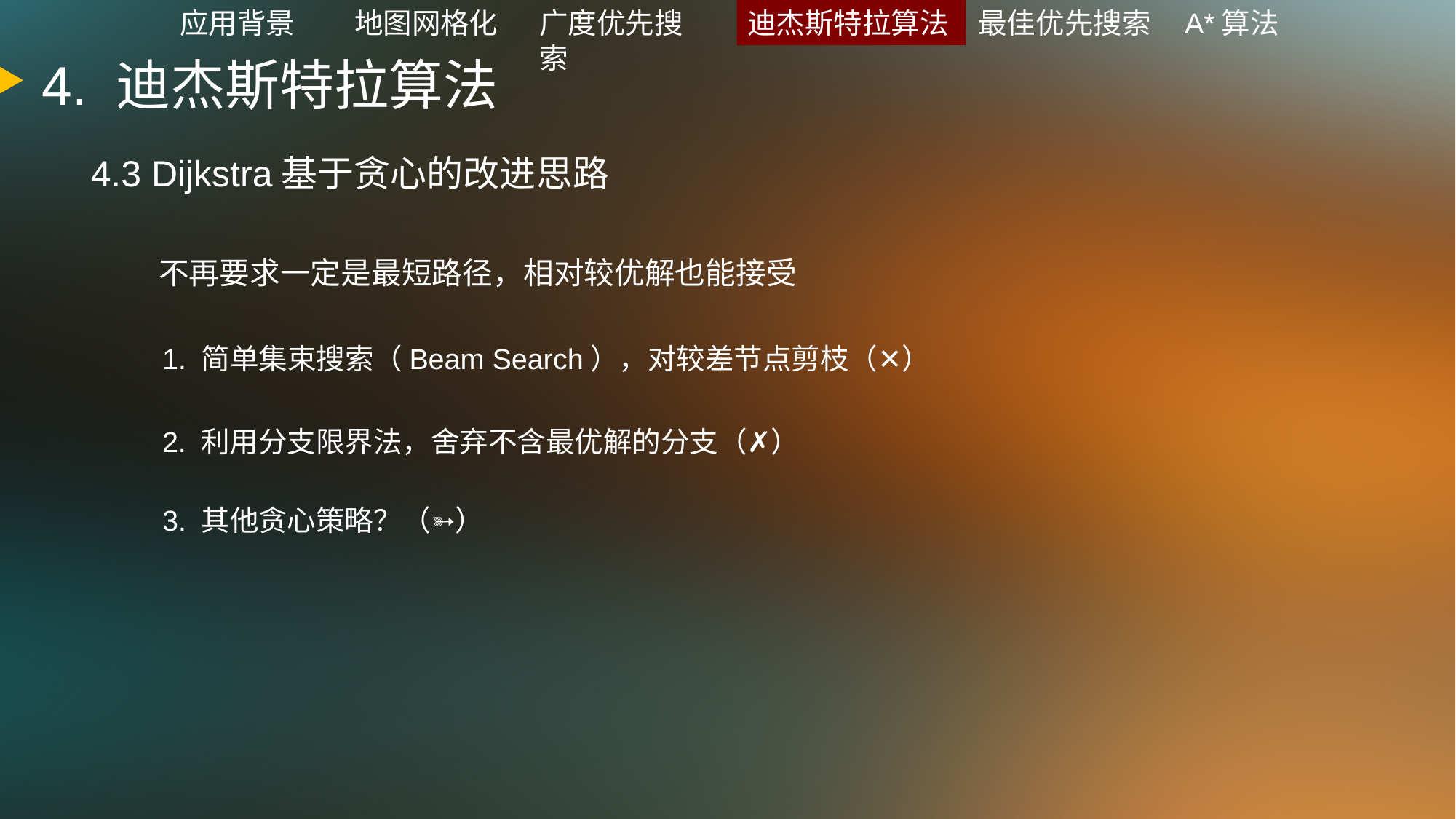

应用背景
地图网格化
广度优先搜索
迪杰斯特拉算法
最佳优先搜索
A*算法
4. 迪杰斯特拉算法

4.3 Dijkstra基于贪心的改进思路
不再要求一定是最短路径，相对较优解也能接受
1. 简单集束搜索（Beam Search），对较差节点剪枝（✕）
2. 利用分支限界法，舍弃不含最优解的分支（✗）
3. 其他贪心策略？（➳）